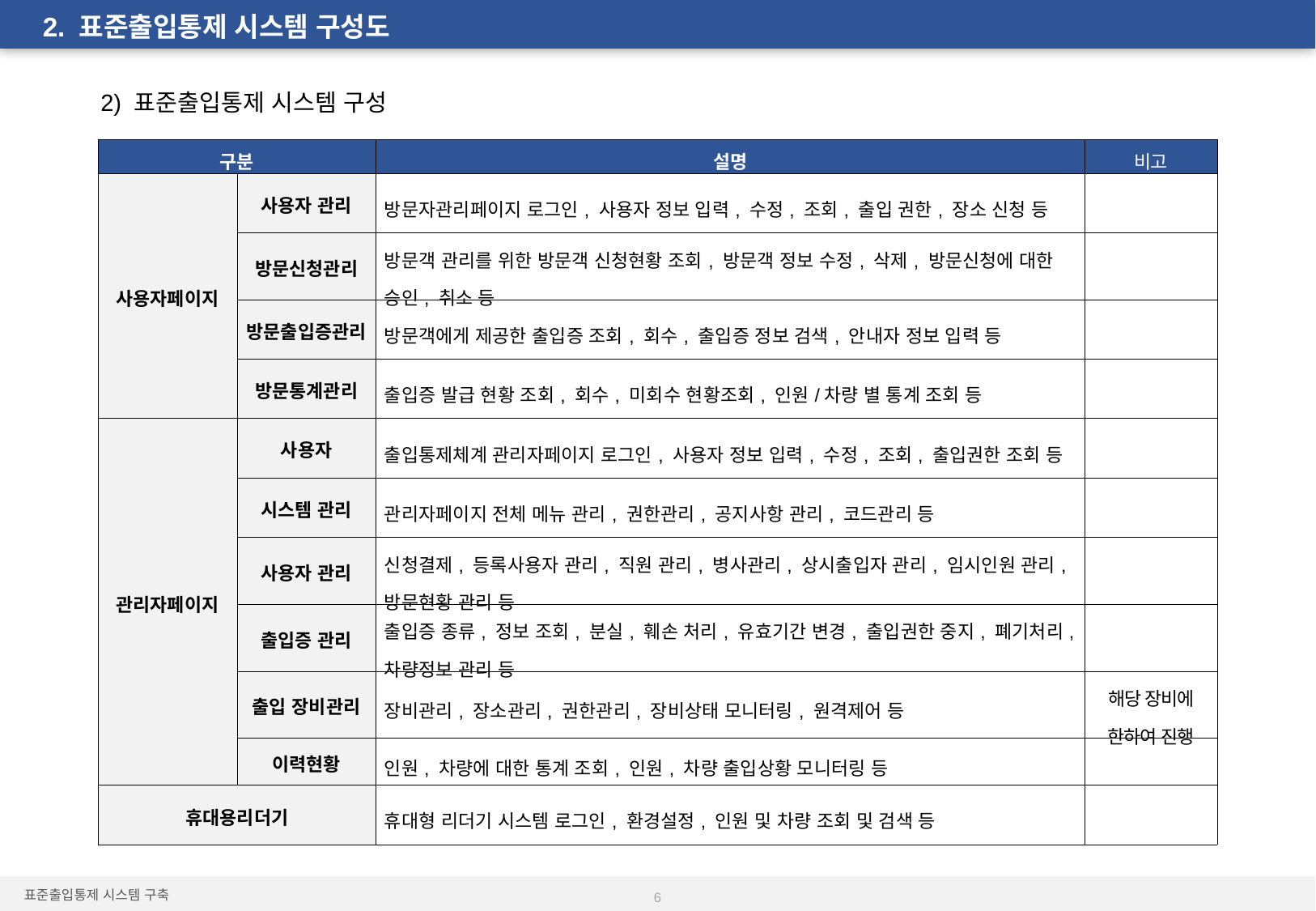

2. 표준출입통제 시스템 구성도
2) 표준출입통제 시스템 구성
| 구분 |  | 설명 | 비고 |
| --- | --- | --- | --- |
| 사용자페이지 | 사용자 관리 | 방문자관리페이지 로그인, 사용자 정보 입력, 수정, 조회, 출입 권한, 장소 신청 등 |  |
|  | 방문신청관리 | 방문객 관리를 위한 방문객 신청현황 조회, 방문객 정보 수정, 삭제, 방문신청에 대한 승인, 취소 등 |  |
|  | 방문출입증관리 | 방문객에게 제공한 출입증 조회, 회수, 출입증 정보 검색, 안내자 정보 입력 등 |  |
|  | 방문통계관리 | 출입증 발급 현황 조회, 회수, 미회수 현황조회, 인원/차량 별 통계 조회 등 |  |
| 관리자페이지 | 사용자 | 출입통제체계 관리자페이지 로그인, 사용자 정보 입력, 수정, 조회, 출입권한 조회 등 |  |
|  | 시스템 관리 | 관리자페이지 전체 메뉴 관리, 권한관리, 공지사항 관리, 코드관리 등 |  |
|  | 사용자 관리 | 신청결제, 등록사용자 관리, 직원 관리, 병사관리, 상시출입자 관리, 임시인원 관리, 방문현황 관리 등 |  |
|  | 출입증 관리 | 출입증 종류, 정보 조회, 분실, 훼손 처리, 유효기간 변경, 출입권한 중지, 폐기처리, 차량정보 관리 등 |  |
|  | 출입 장비관리 | 장비관리, 장소관리, 권한관리, 장비상태 모니터링, 원격제어 등 | 해당 장비에 한하여 진행 |
|  | 이력현황 | 인원, 차량에 대한 통계 조회, 인원, 차량 출입상황 모니터링 등 |  |
| 휴대용리더기 |  | 휴대형 리더기 시스템 로그인, 환경설정, 인원 및 차량 조회 및 검색 등 |  |